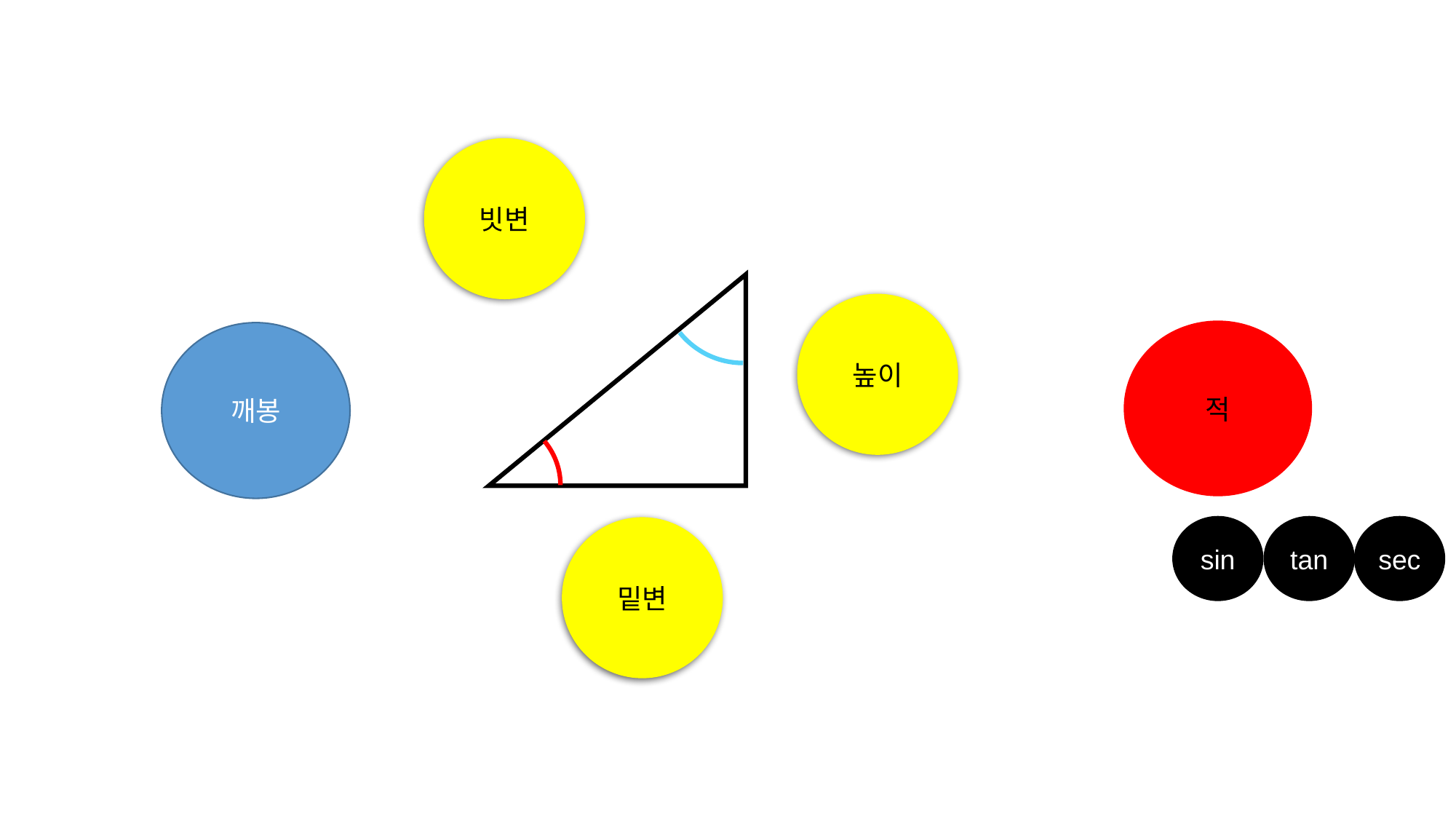

빗변

높이
적
깨봉

sin
tan
sec
밑변